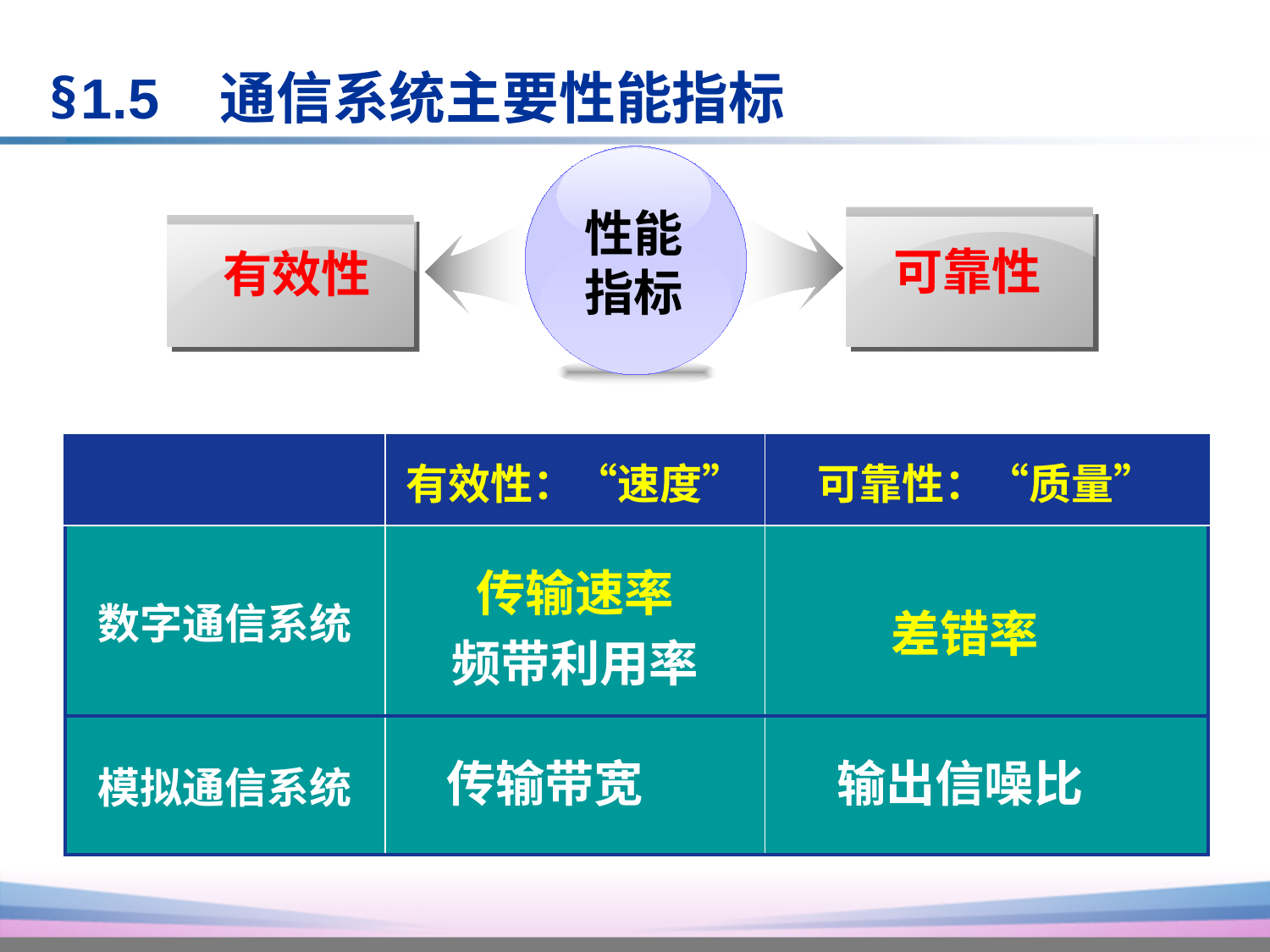

text
§1.5   通信系统主要性能指标

性能
指标

可靠性
有效性
|  | 有效性：“速度” | 可靠性：“质量” |
| --- | --- | --- |
| 数字通信系统 |  |  |
| 模拟通信系统 |  |  |
传输速率
差错率
频带利用率
传输带宽
输出信噪比